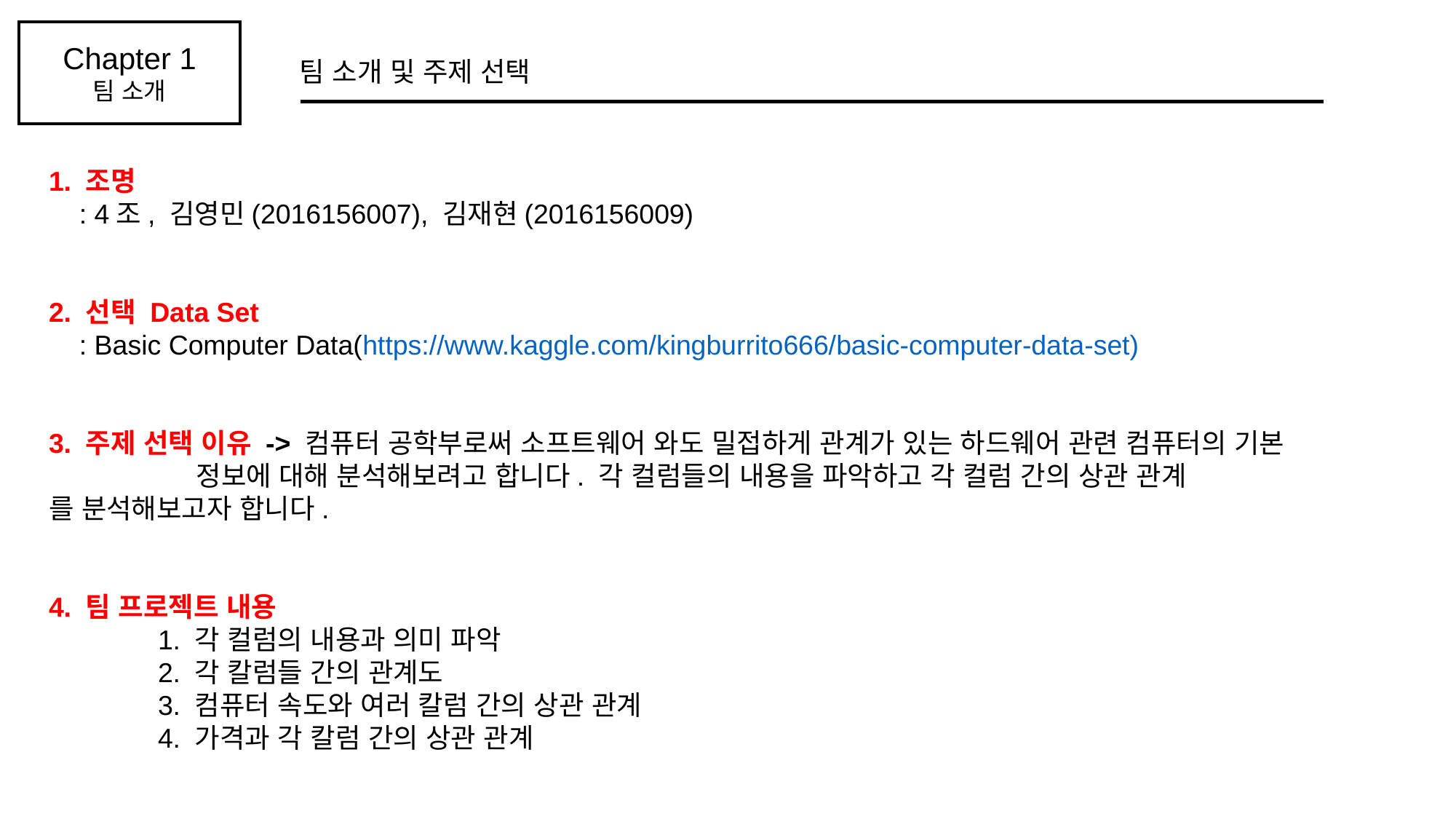

Chapter 1
팀 소개
팀 소개 및 주제 선택
1. 조명
    : 4조, 김영민(2016156007), 김재현(2016156009)

2. 선택 Data Set
    : Basic Computer Data(https://www.kaggle.com/kingburrito666/basic-computer-data-set)

3. 주제 선택 이유 -> 컴퓨터 공학부로써 소프트웨어 와도 밀접하게 관계가 있는 하드웨어 관련 컴퓨터의 기본 		     정보에 대해 분석해보려고 합니다. 각 컬럼들의 내용을 파악하고 각 컬럼 간의 상관 관계		     를 분석해보고자 합니다.

4. 팀 프로젝트 내용
	1. 각 컬럼의 내용과 의미 파악
	2. 각 칼럼들 간의 관계도
	3. 컴퓨터 속도와 여러 칼럼 간의 상관 관계
	4. 가격과 각 칼럼 간의 상관 관계